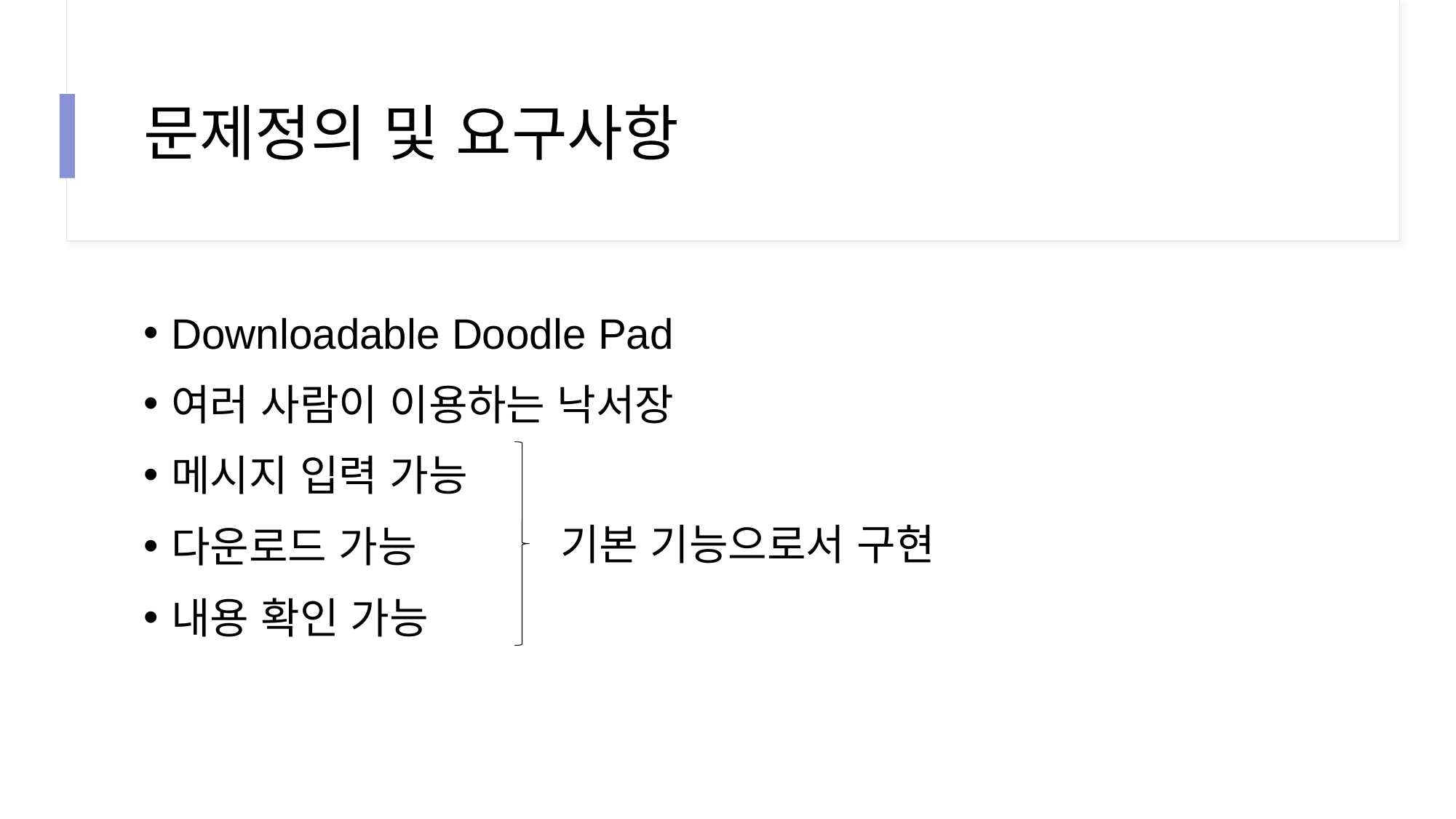

# 문제정의 및 요구사항
Downloadable Doodle Pad
여러 사람이 이용하는 낙서장
메시지 입력 가능
다운로드 가능
내용 확인 가능

기본 기능으로서 구현